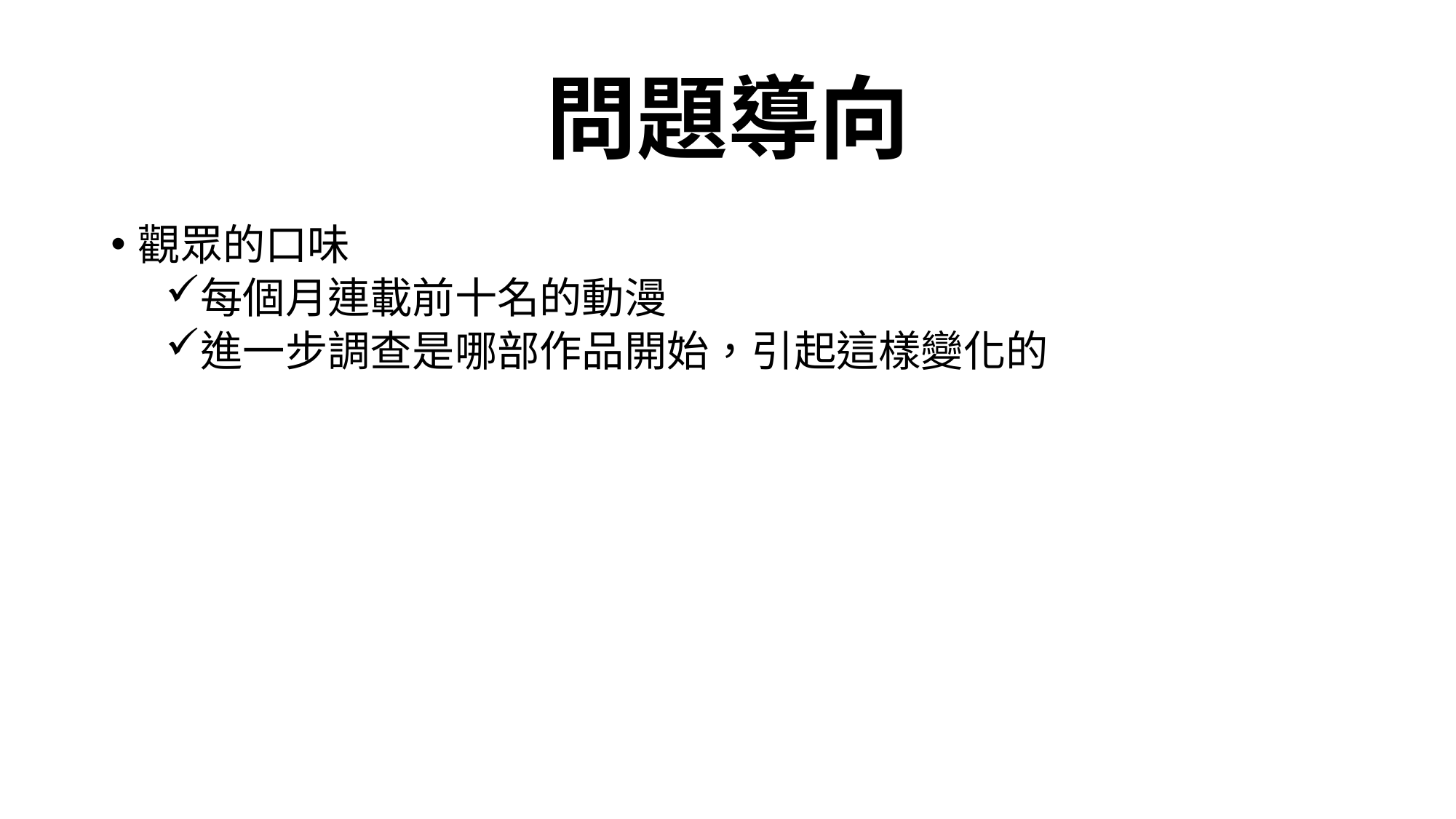

# 問題導向
觀眾的口味
每個月連載前十名的動漫
進一步調查是哪部作品開始，引起這樣變化的